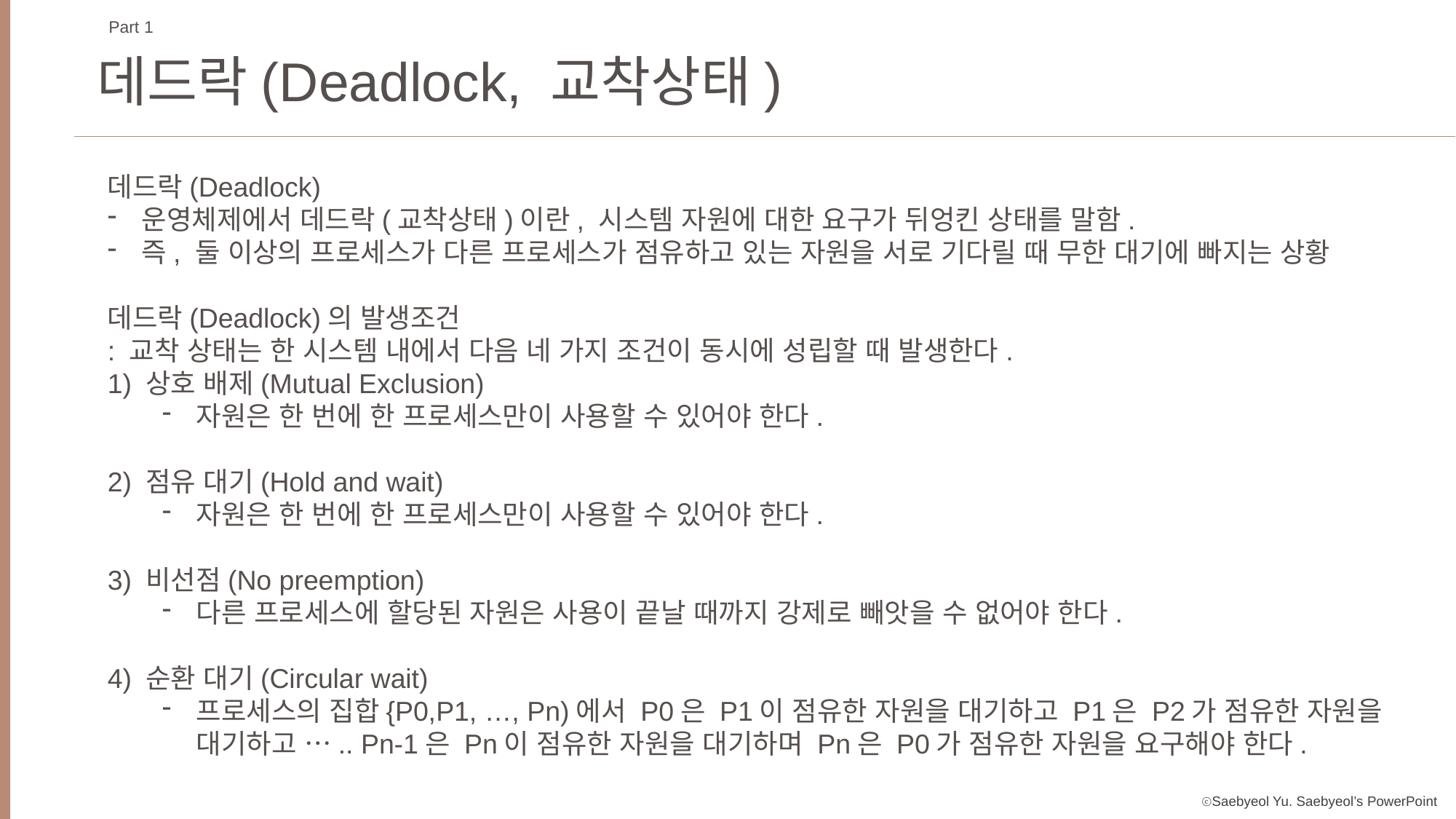

Part 1
데드락(Deadlock, 교착상태)
데드락(Deadlock)
운영체제에서 데드락(교착상태)이란, 시스템 자원에 대한 요구가 뒤엉킨 상태를 말함.
즉, 둘 이상의 프로세스가 다른 프로세스가 점유하고 있는 자원을 서로 기다릴 때 무한 대기에 빠지는 상황

데드락(Deadlock)의 발생조건
: 교착 상태는 한 시스템 내에서 다음 네 가지 조건이 동시에 성립할 때 발생한다.
1) 상호 배제(Mutual Exclusion)
자원은 한 번에 한 프로세스만이 사용할 수 있어야 한다.

2) 점유 대기(Hold and wait)
자원은 한 번에 한 프로세스만이 사용할 수 있어야 한다.

3) 비선점(No preemption)
다른 프로세스에 할당된 자원은 사용이 끝날 때까지 강제로 빼앗을 수 없어야 한다.

4) 순환 대기(Circular wait)
프로세스의 집합{P0,P1, …, Pn)에서 P0은 P1이 점유한 자원을 대기하고 P1은 P2가 점유한 자원을 대기하고 ….. Pn-1은 Pn이 점유한 자원을 대기하며 Pn은 P0가 점유한 자원을 요구해야 한다.